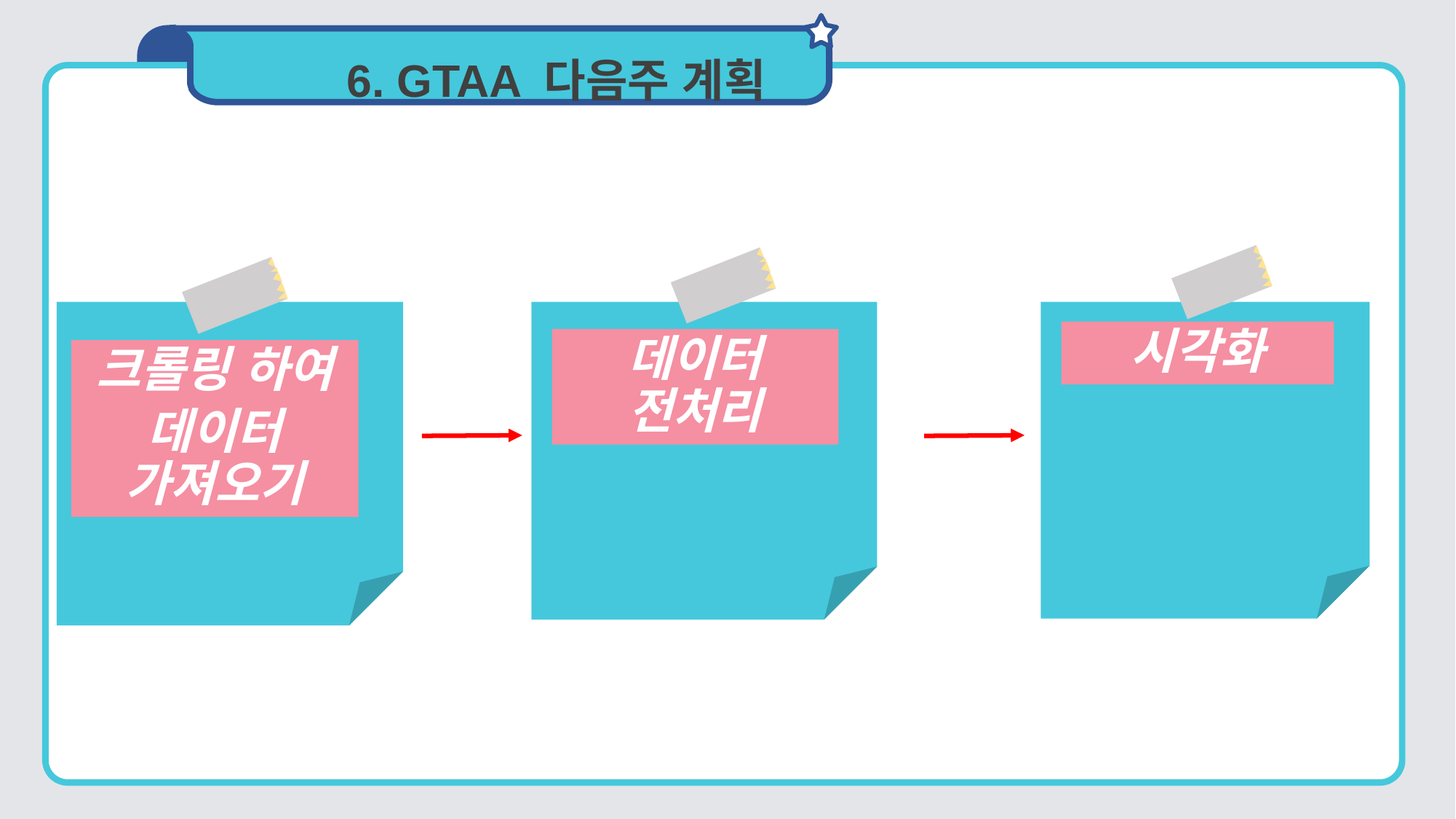

6. GTAA 다음주 계획

시각화
데이터 전처리
크롤링 하여
데이터 가져오기